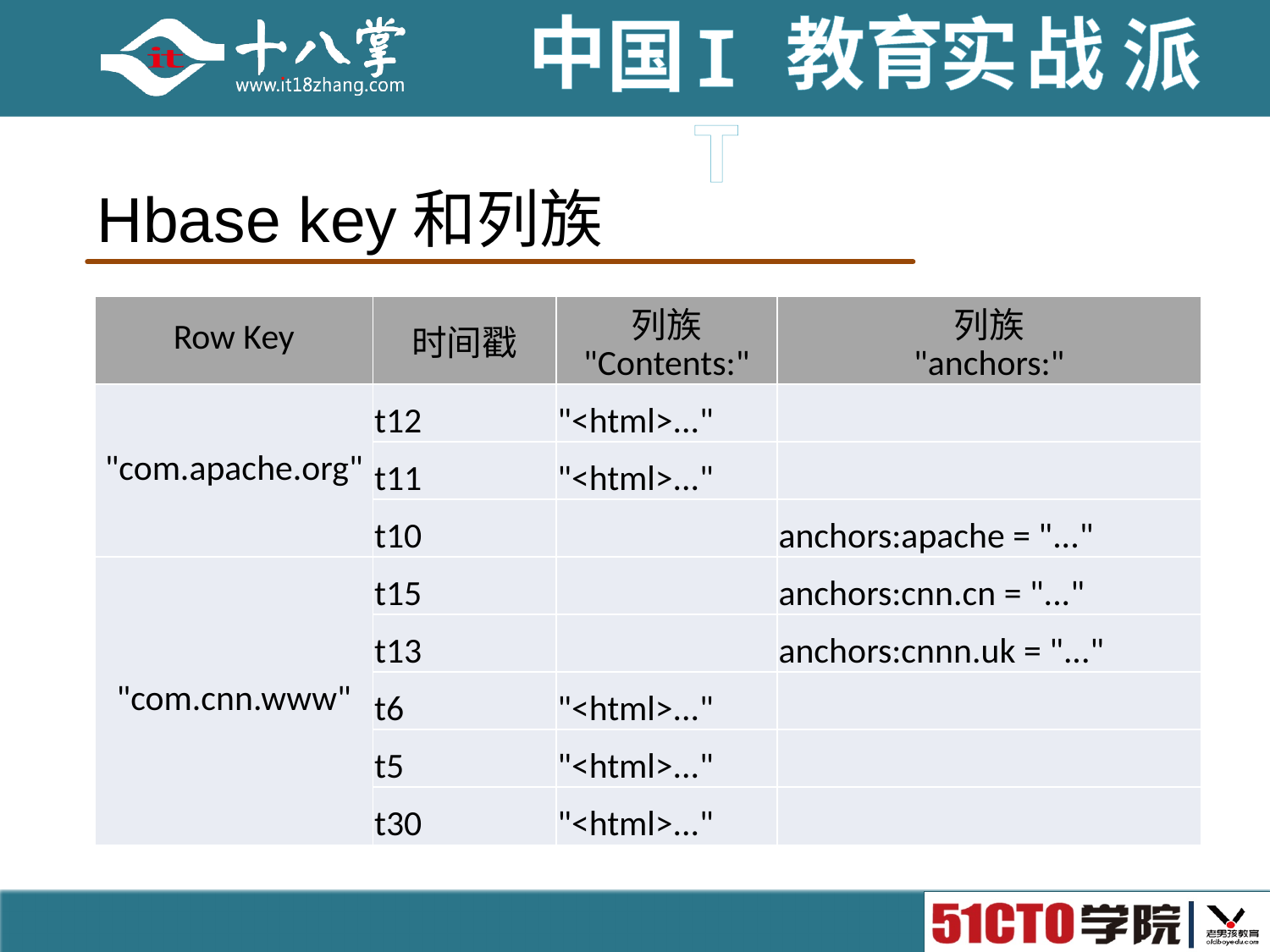

# Hbase key和列族
| Row Key | 时间戳 | 列族 "Contents:" | 列族 "anchors:" |
| --- | --- | --- | --- |
| "com.apache.org" | t12 | "<html>..." |  |
|  | t11 | "<html>..." |  |
|  | t10 |  | anchors:apache = "..." |
| "com.cnn.www" | t15 |  | anchors:cnn.cn = "..." |
|  | t13 |  | anchors:cnnn.uk = "..." |
|  | t6 | "<html>..." |  |
|  | t5 | "<html>..." |  |
|  | t30 | "<html>..." |  |